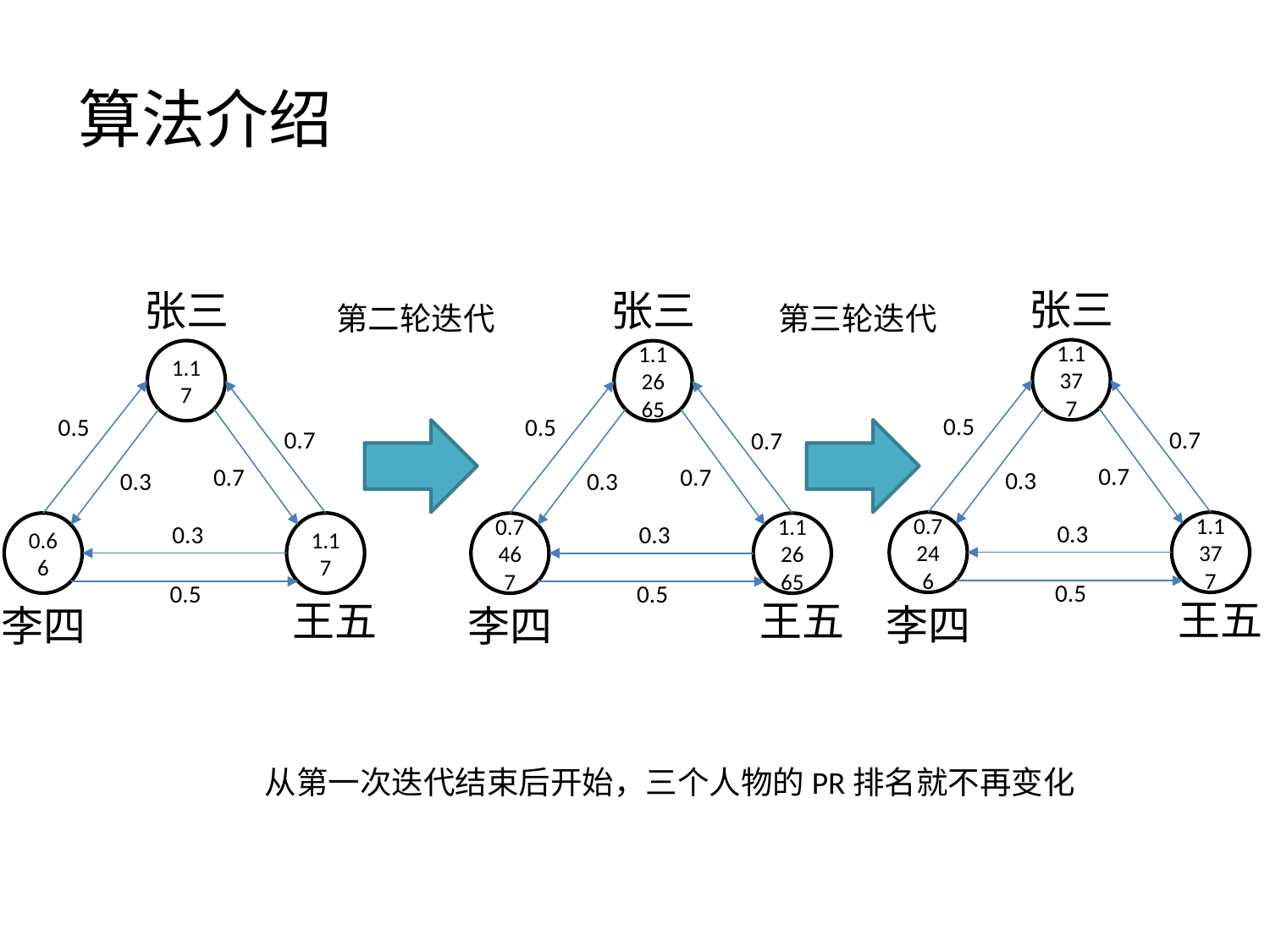

# 算法介绍
张三
张三
张三
第二轮迭代
第三轮迭代
1.1377
1.17
1.12665
0.5
0.5
0.5
0.7
0.7
0.7

0.7
0.7
0.7
0.3
0.3
0.3
0.3
1.1377
0.7246
0.3
1.17
0.66
0.3
1.12665
0.7467
0.5
0.5
0.5
王五
王五
王五
李四
李四
李四
从第一次迭代结束后开始，三个人物的PR排名就不再变化